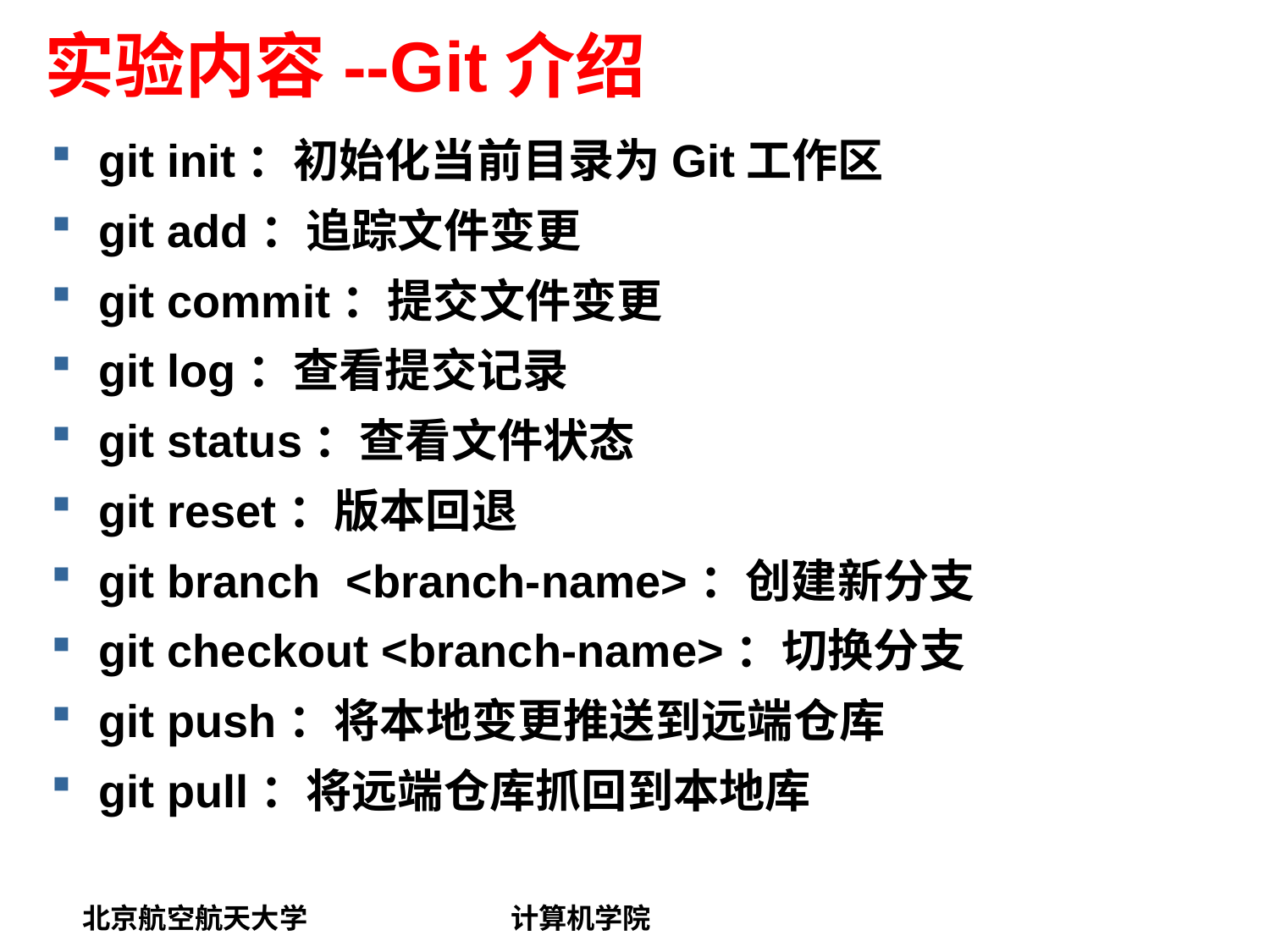

实验内容--Git介绍
git init：初始化当前目录为Git工作区
git add：追踪文件变更
git commit：提交文件变更
git log：查看提交记录
git status：查看文件状态
git reset：版本回退
git branch  <branch-name>：创建新分支
git checkout <branch-name>：切换分支
git push：将本地变更推送到远端仓库
git pull：将远端仓库抓回到本地库